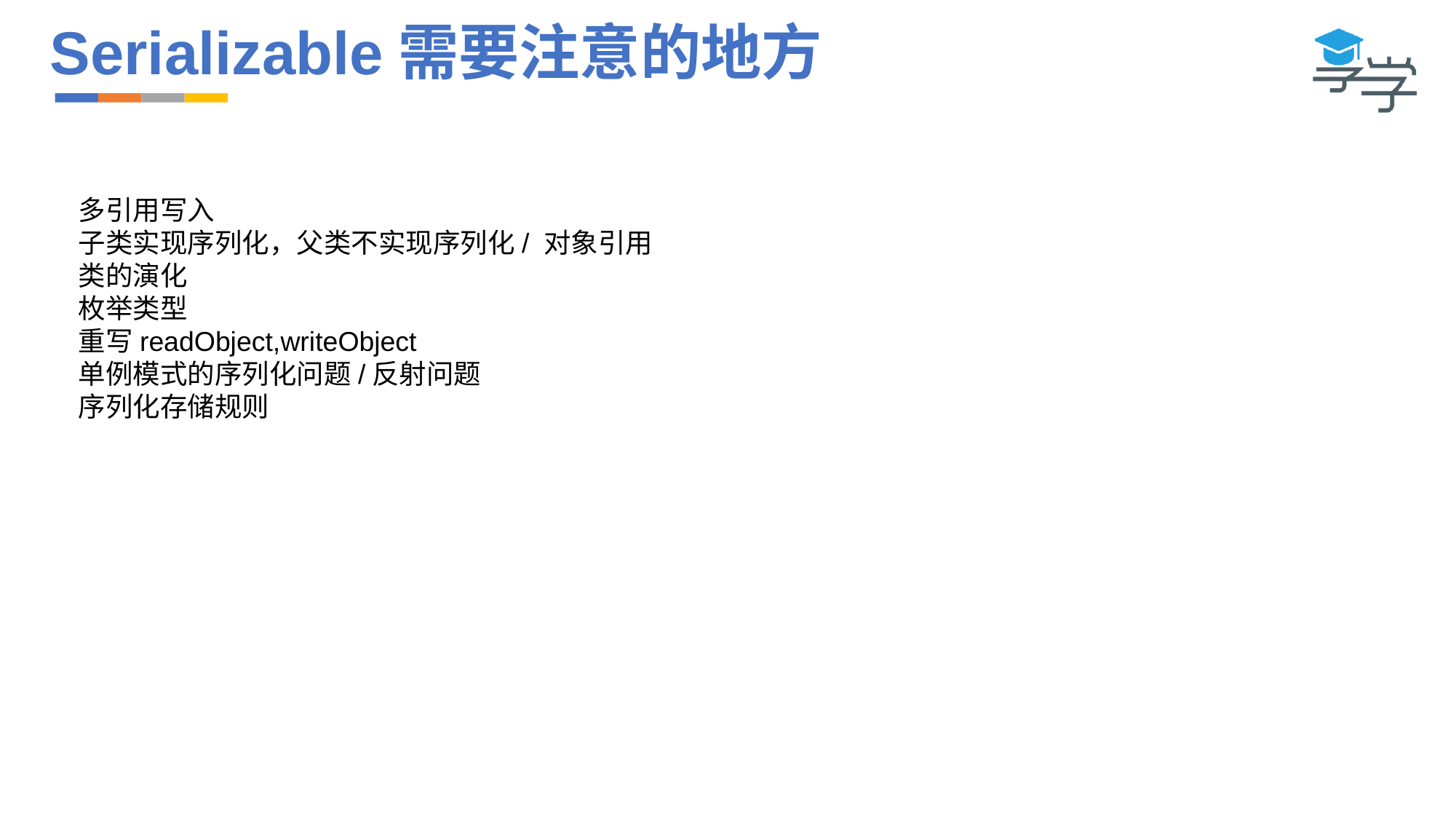

# Serializable需要注意的地方
多引用写入
子类实现序列化，父类不实现序列化/ 对象引用
类的演化
枚举类型
重写readObject,writeObject
单例模式的序列化问题/反射问题
序列化存储规则